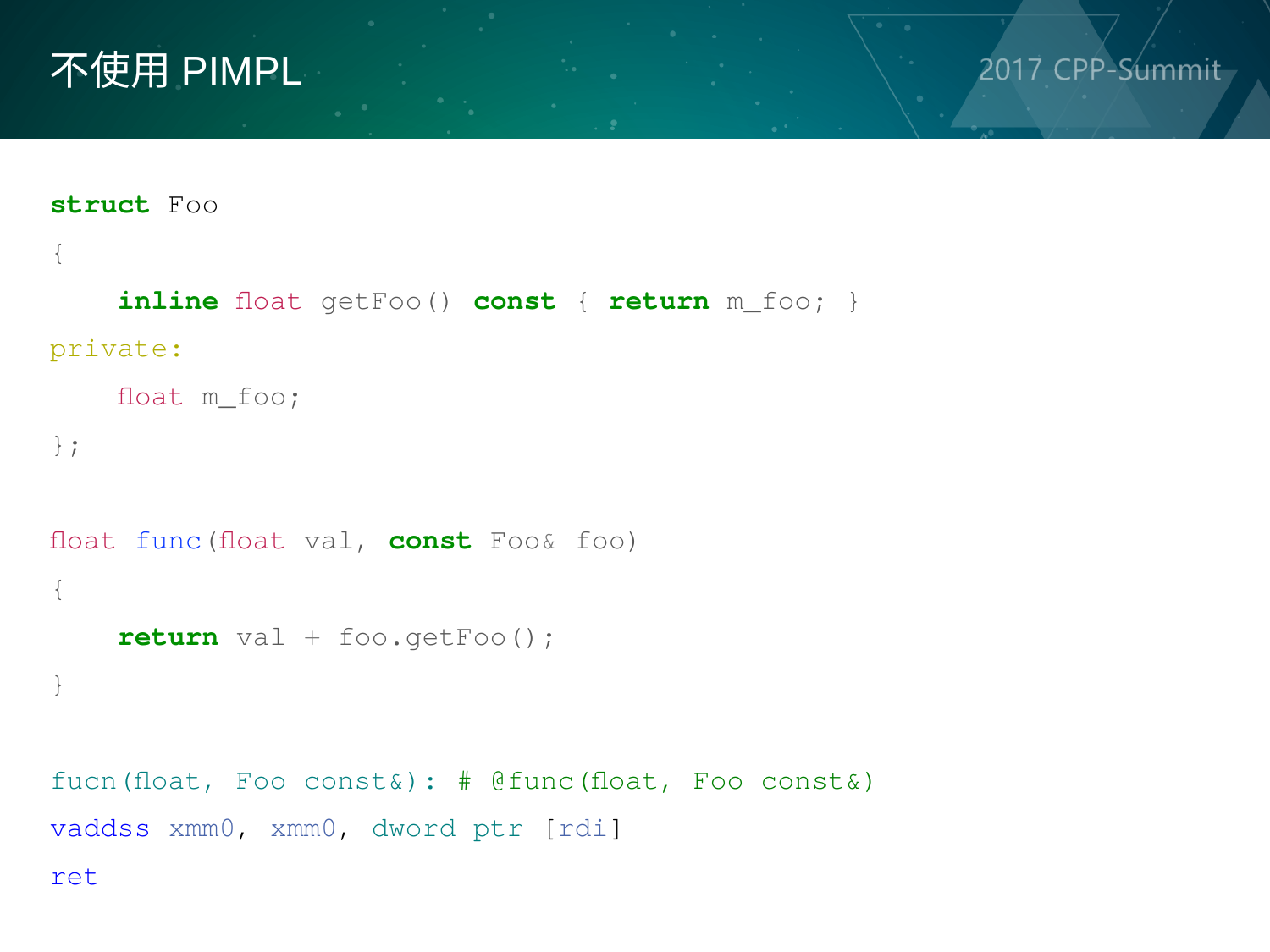

不使用PIMPL
struct Foo
{
    inline float getFoo() const { return m_foo; }
private:
    float m_foo;
};

float func(float val, const Foo& foo)
{
    return val + foo.getFoo();
}

fucn(float, Foo const&): # @func(float, Foo const&)
vaddss xmm0, xmm0, dword ptr [rdi]
ret